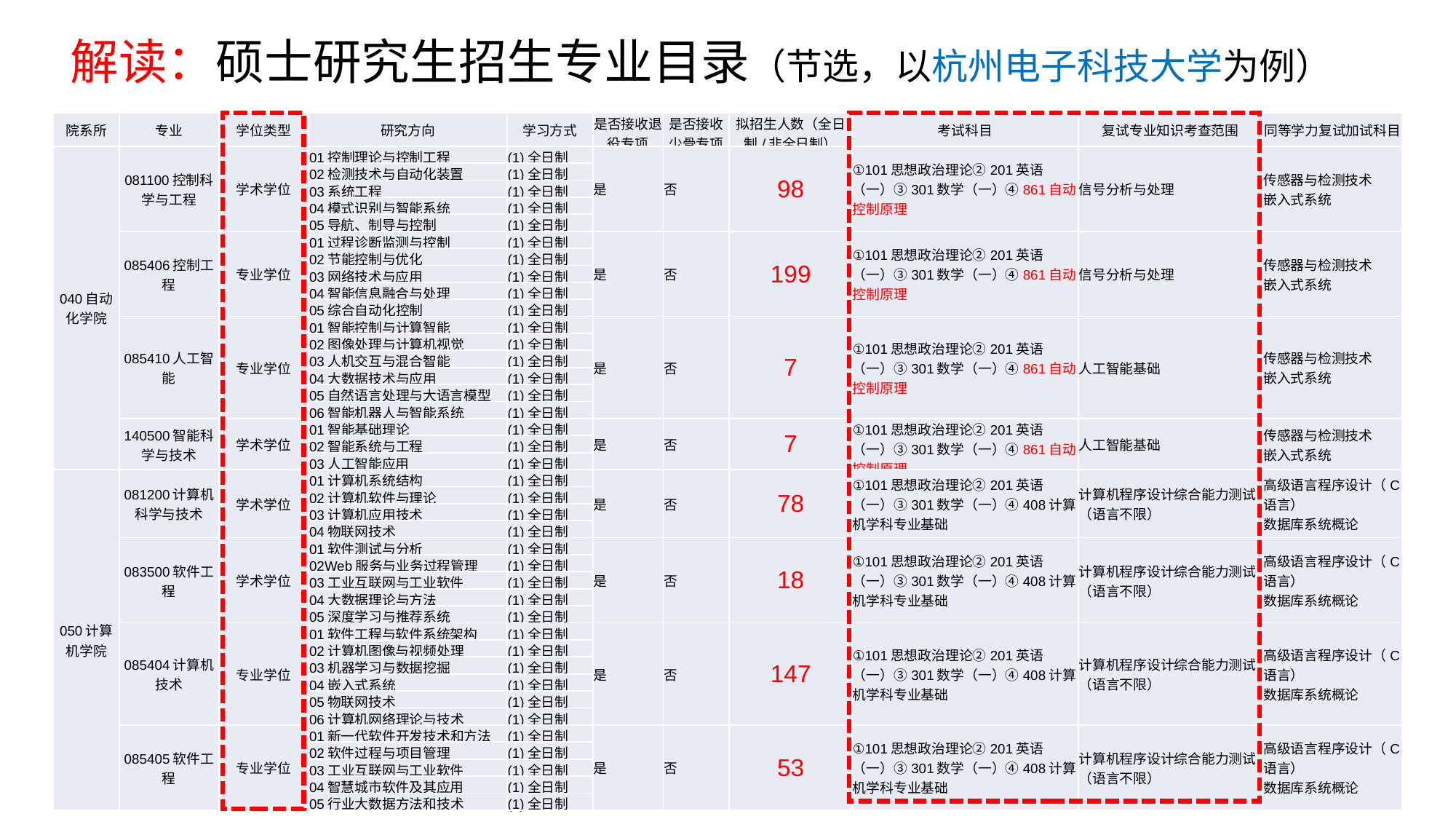

解读：硕士研究生招生专业目录（节选，以杭州电子科技大学为例）
| 院系所 | 专业 | 学位类型 | 研究方向 | 学习方式 | 是否接收退役专项 | 是否接收少骨专项 | 拟招生人数（全日制/非全日制） | 考试科目 | 复试专业知识考查范围 | 同等学力复试加试科目 |
| --- | --- | --- | --- | --- | --- | --- | --- | --- | --- | --- |
| 040自动化学院 | 081100控制科学与工程 | 学术学位 | 01控制理论与控制工程 | (1)全日制 | 是 | 否 | 98 | ①101思想政治理论②201英语（一）③301数学（一）④861自动控制原理 | 信号分析与处理 | 传感器与检测技术 嵌入式系统 |
|  |  |  | 02检测技术与自动化装置 | (1)全日制 |  |  |  |  |  |  |
|  |  |  | 03系统工程 | (1)全日制 |  |  |  |  |  |  |
|  |  |  | 04模式识别与智能系统 | (1)全日制 |  |  |  |  |  |  |
|  |  |  | 05导航、制导与控制 | (1)全日制 |  |  |  |  |  |  |
|  | 085406控制工程 | 专业学位 | 01过程诊断监测与控制 | (1)全日制 | 是 | 否 | 199 | ①101思想政治理论②201英语（一）③301数学（一）④861自动控制原理 | 信号分析与处理 | 传感器与检测技术 嵌入式系统 |
|  |  |  | 02节能控制与优化 | (1)全日制 |  |  |  |  |  |  |
|  |  |  | 03网络技术与应用 | (1)全日制 |  |  |  |  |  |  |
|  |  |  | 04智能信息融合与处理 | (1)全日制 |  |  |  |  |  |  |
|  |  |  | 05综合自动化控制 | (1)全日制 |  |  |  |  |  |  |
|  | 085410人工智能 | 专业学位 | 01智能控制与计算智能 | (1)全日制 | 是 | 否 | 7 | ①101思想政治理论②201英语（一）③301数学（一）④861自动控制原理 | 人工智能基础 | 传感器与检测技术 嵌入式系统 |
|  |  |  | 02图像处理与计算机视觉 | (1)全日制 |  |  |  |  |  |  |
|  |  |  | 03人机交互与混合智能 | (1)全日制 |  |  |  |  |  |  |
|  |  |  | 04大数据技术与应用 | (1)全日制 |  |  |  |  |  |  |
|  |  |  | 05自然语言处理与大语言模型 | (1)全日制 |  |  |  |  |  |  |
|  |  |  | 06智能机器人与智能系统 | (1)全日制 |  |  |  |  |  |  |
|  | 140500智能科学与技术 | 学术学位 | 01智能基础理论 | (1)全日制 | 是 | 否 | 7 | ①101思想政治理论②201英语（一）③301数学（一）④861自动控制原理 | 人工智能基础 | 传感器与检测技术 嵌入式系统 |
|  |  |  | 02智能系统与工程 | (1)全日制 |  |  |  |  |  |  |
|  |  |  | 03人工智能应用 | (1)全日制 |  |  |  |  |  |  |
| 050计算机学院 | 081200计算机科学与技术 | 学术学位 | 01计算机系统结构 | (1)全日制 | 是 | 否 | 78 | ①101思想政治理论②201英语（一）③301数学（一）④408计算机学科专业基础 | 计算机程序设计综合能力测试（语言不限） | 高级语言程序设计（C语言） 数据库系统概论 |
|  |  |  | 02计算机软件与理论 | (1)全日制 |  |  |  |  |  |  |
|  |  |  | 03计算机应用技术 | (1)全日制 |  |  |  |  |  |  |
|  |  |  | 04物联网技术 | (1)全日制 |  |  |  |  |  |  |
|  | 083500软件工程 | 学术学位 | 01软件测试与分析 | (1)全日制 | 是 | 否 | 18 | ①101思想政治理论②201英语（一）③301数学（一）④408计算机学科专业基础 | 计算机程序设计综合能力测试（语言不限） | 高级语言程序设计（C语言） 数据库系统概论 |
|  |  |  | 02Web服务与业务过程管理 | (1)全日制 |  |  |  |  |  |  |
|  |  |  | 03工业互联网与工业软件 | (1)全日制 |  |  |  |  |  |  |
|  |  |  | 04大数据理论与方法 | (1)全日制 |  |  |  |  |  |  |
|  |  |  | 05深度学习与推荐系统 | (1)全日制 |  |  |  |  |  |  |
|  | 085404计算机技术 | 专业学位 | 01软件工程与软件系统架构 | (1)全日制 | 是 | 否 | 147 | ①101思想政治理论②201英语（一）③301数学（一）④408计算机学科专业基础 | 计算机程序设计综合能力测试（语言不限） | 高级语言程序设计（C语言） 数据库系统概论 |
|  |  |  | 02计算机图像与视频处理 | (1)全日制 |  |  |  |  |  |  |
|  |  |  | 03机器学习与数据挖掘 | (1)全日制 |  |  |  |  |  |  |
|  |  |  | 04嵌入式系统 | (1)全日制 |  |  |  |  |  |  |
|  |  |  | 05物联网技术 | (1)全日制 |  |  |  |  |  |  |
|  |  |  | 06计算机网络理论与技术 | (1)全日制 |  |  |  |  |  |  |
|  | 085405软件工程 | 专业学位 | 01新一代软件开发技术和方法 | (1)全日制 | 是 | 否 | 53 | ①101思想政治理论②201英语（一）③301数学（一）④408计算机学科专业基础 | 计算机程序设计综合能力测试（语言不限） | 高级语言程序设计（C语言） 数据库系统概论 |
|  |  |  | 02软件过程与项目管理 | (1)全日制 |  |  |  |  |  |  |
|  |  |  | 03工业互联网与工业软件 | (1)全日制 |  |  |  |  |  |  |
|  |  |  | 04智慧城市软件及其应用 | (1)全日制 |  |  |  |  |  |  |
|  |  |  | 05行业大数据方法和技术 | (1)全日制 |  |  |  |  |  |  |